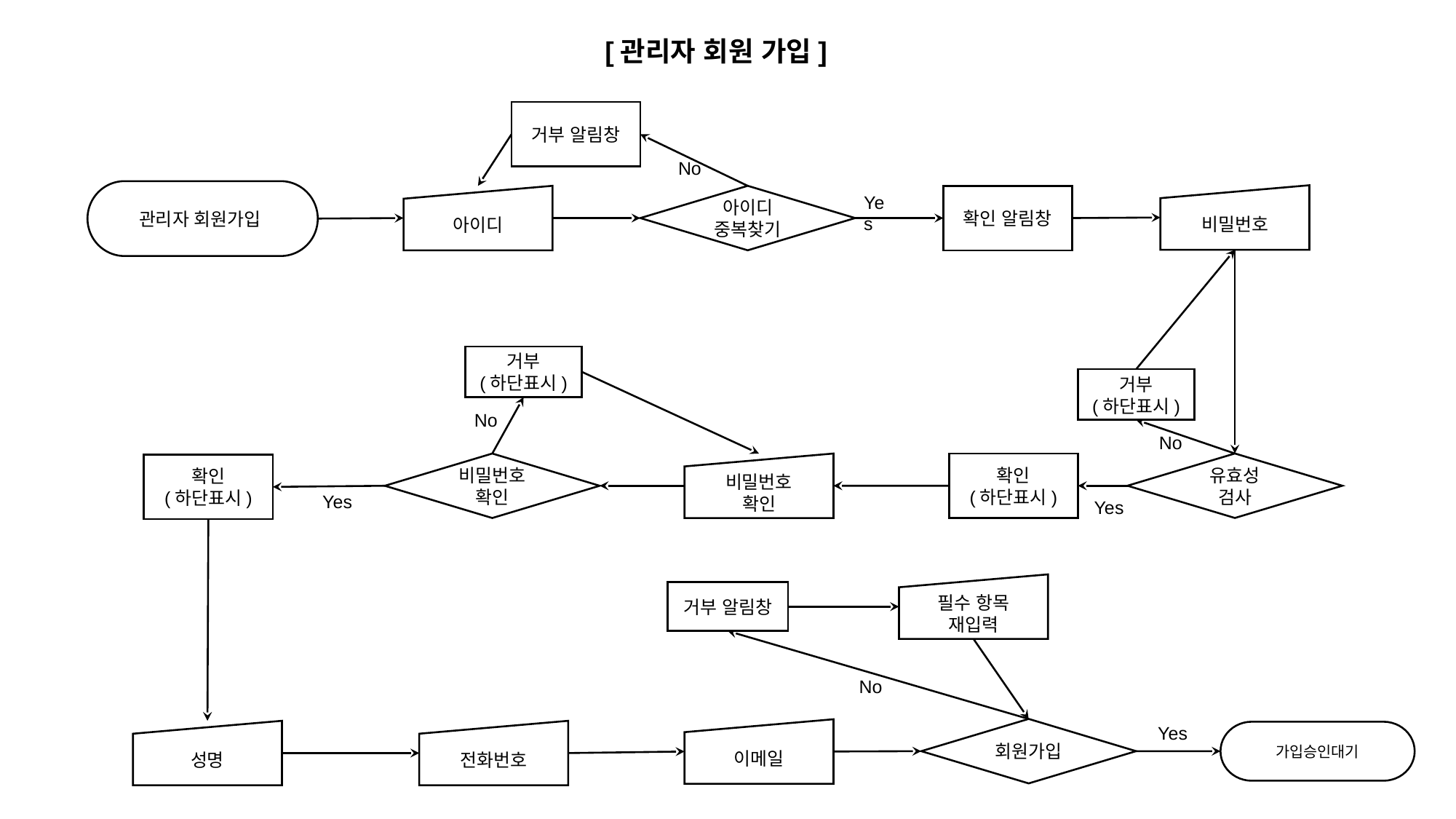

[관리자 회원 가입]
거부 알림창
No
관리자 회원가입
비밀번호
Yes
아이디
아이디
중복찾기
확인 알림창
거부
(하단표시)
거부
(하단표시)
No
No
확인
(하단표시)
유효성
검사
비밀번호
확인
비밀번호
확인
확인
(하단표시)
Yes
Yes
필수 항목
재입력
거부 알림창
No
Yes
회원가입
이메일
성명
전화번호
가입승인대기